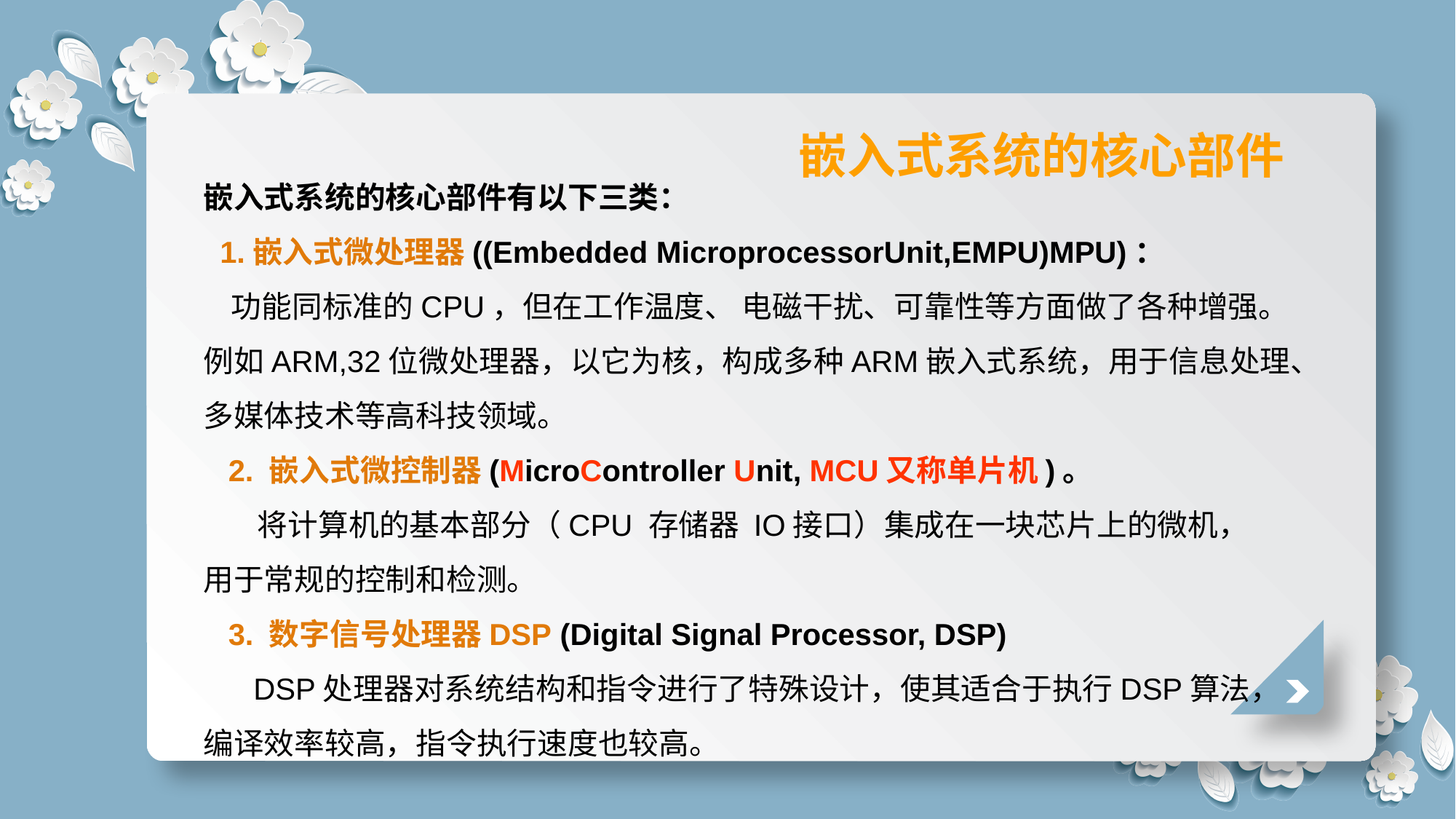

嵌入式系统的核心部件
嵌入式系统的核心部件有以下三类：
  1.嵌入式微处理器((Embedded MicroprocessorUnit,EMPU)MPU)：
   功能同标准的CPU，但在工作温度、 电磁干扰、可靠性等方面做了各种增强。
例如ARM,32位微处理器，以它为核，构成多种ARM嵌入式系统，用于信息处理、
多媒体技术等高科技领域。
   2. 嵌入式微控制器(MicroController Unit, MCU又称单片机)。
       将计算机的基本部分（CPU 存储器 IO接口）集成在一块芯片上的微机，
用于常规的控制和检测。
   3. 数字信号处理器DSP (Digital Signal Processor, DSP)
      DSP处理器对系统结构和指令进行了特殊设计，使其适合于执行DSP算法，
编译效率较高，指令执行速度也较高。

延时符